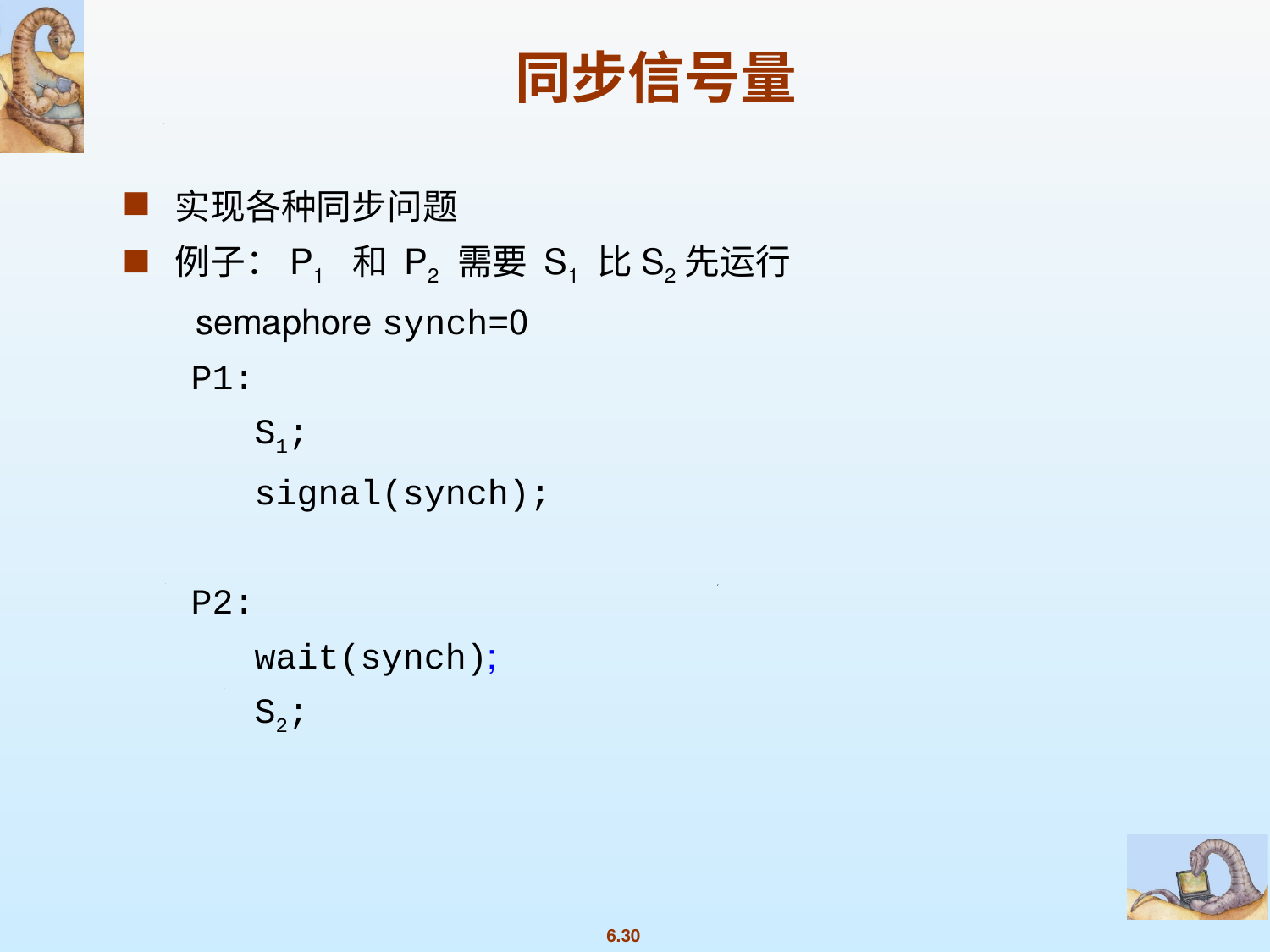

同步信号量
实现各种同步问题
例子：P1  和 P2 需要 S1 比S2先运行
       semaphore synch=0
P1:
   S1;
   signal(synch);

P2:
   wait(synch);
   S2;